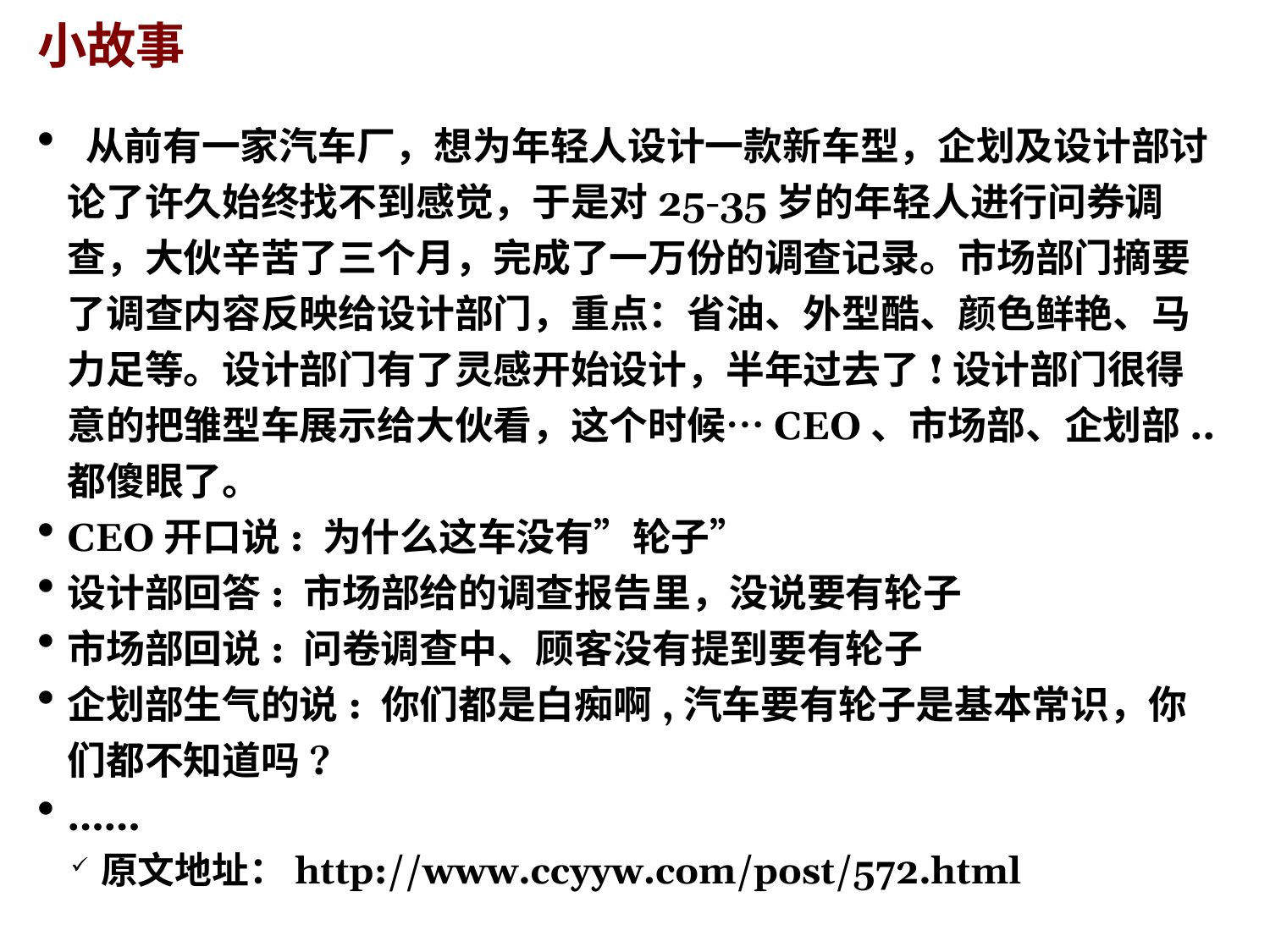

小故事
 从前有一家汽车厂，想为年轻人设计一款新车型，企划及设计部讨论了许久始终找不到感觉，于是对25-35岁的年轻人进行问券调查，大伙辛苦了三个月，完成了一万份的调查记录。市场部门摘要了调查内容反映给设计部门，重点：省油、外型酷、颜色鲜艳、马力足等。设计部门有了灵感开始设计，半年过去了!设计部门很得意的把雏型车展示给大伙看，这个时候…CEO、市场部、企划部..都傻眼了。
CEO开口说: 为什么这车没有”轮子”
设计部回答: 市场部给的调查报告里，没说要有轮子
市场部回说: 问卷调查中、顾客没有提到要有轮子
企划部生气的说: 你们都是白痴啊,汽车要有轮子是基本常识，你们都不知道吗?
……
原文地址：http://www.ccyyw.com/post/572.html